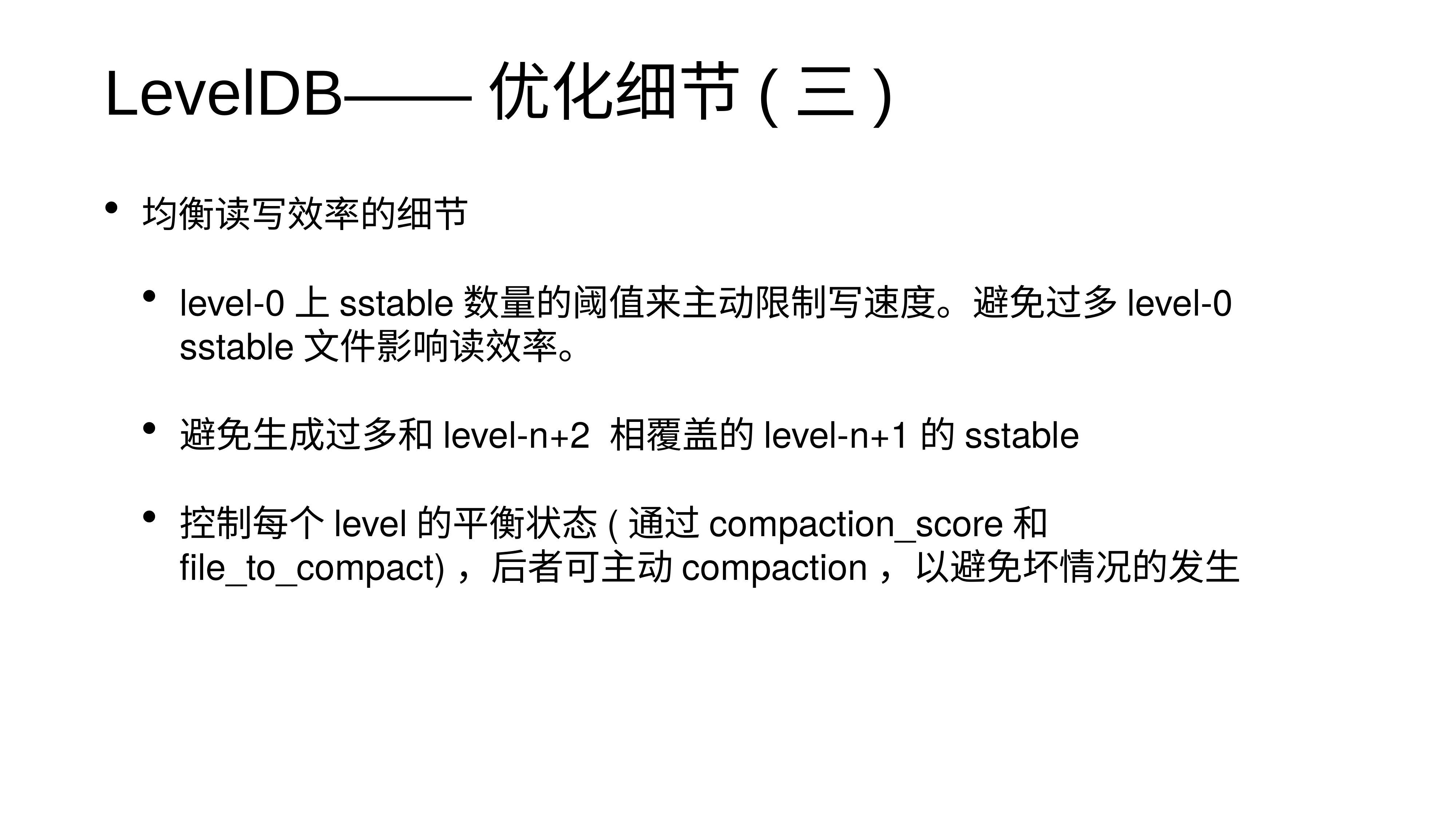

# LevelDB——优化细节(三)
均衡读写效率的细节
level-0上sstable数量的阈值来主动限制写速度。避免过多level-0 sstable文件影响读效率。
避免生成过多和level-n+2 相覆盖的level-n+1的sstable
控制每个level的平衡状态(通过compaction_score和file_to_compact)，后者可主动compaction，以避免坏情况的发生